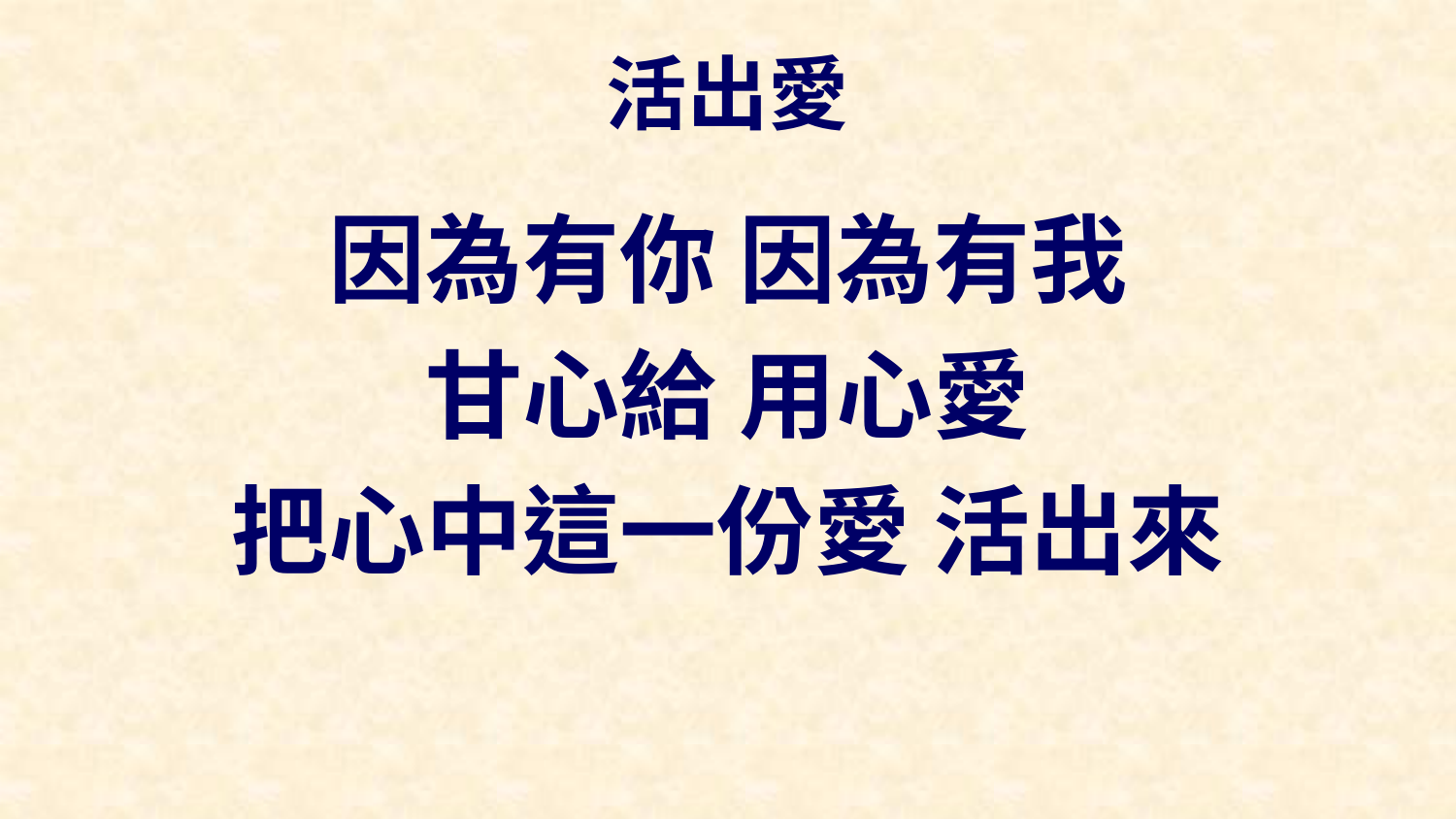

# 活出愛
因為有你 因為有我
甘心給 用心愛
把心中這一份愛 活出來